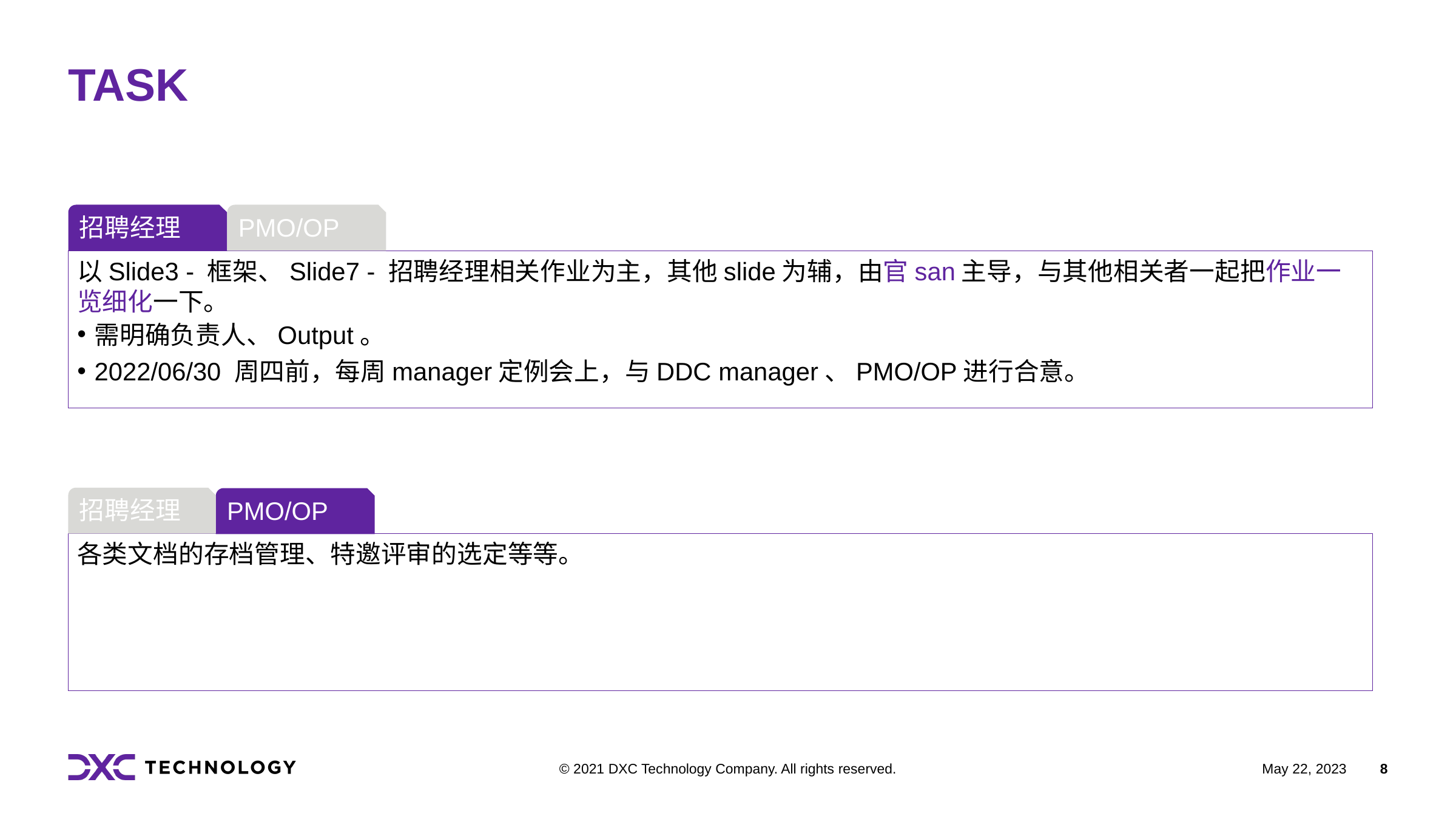

# TASK
招聘经理
PMO/OP
以Slide3 - 框架、Slide7 - 招聘经理相关作业为主，其他slide为辅，由官san主导，与其他相关者一起把作业一览细化一下。
需明确负责人、Output。
2022/06/30 周四前，每周manager定例会上，与DDC manager、PMO/OP进行合意。
招聘经理
PMO/OP
各类文档的存档管理、特邀评审的选定等等。